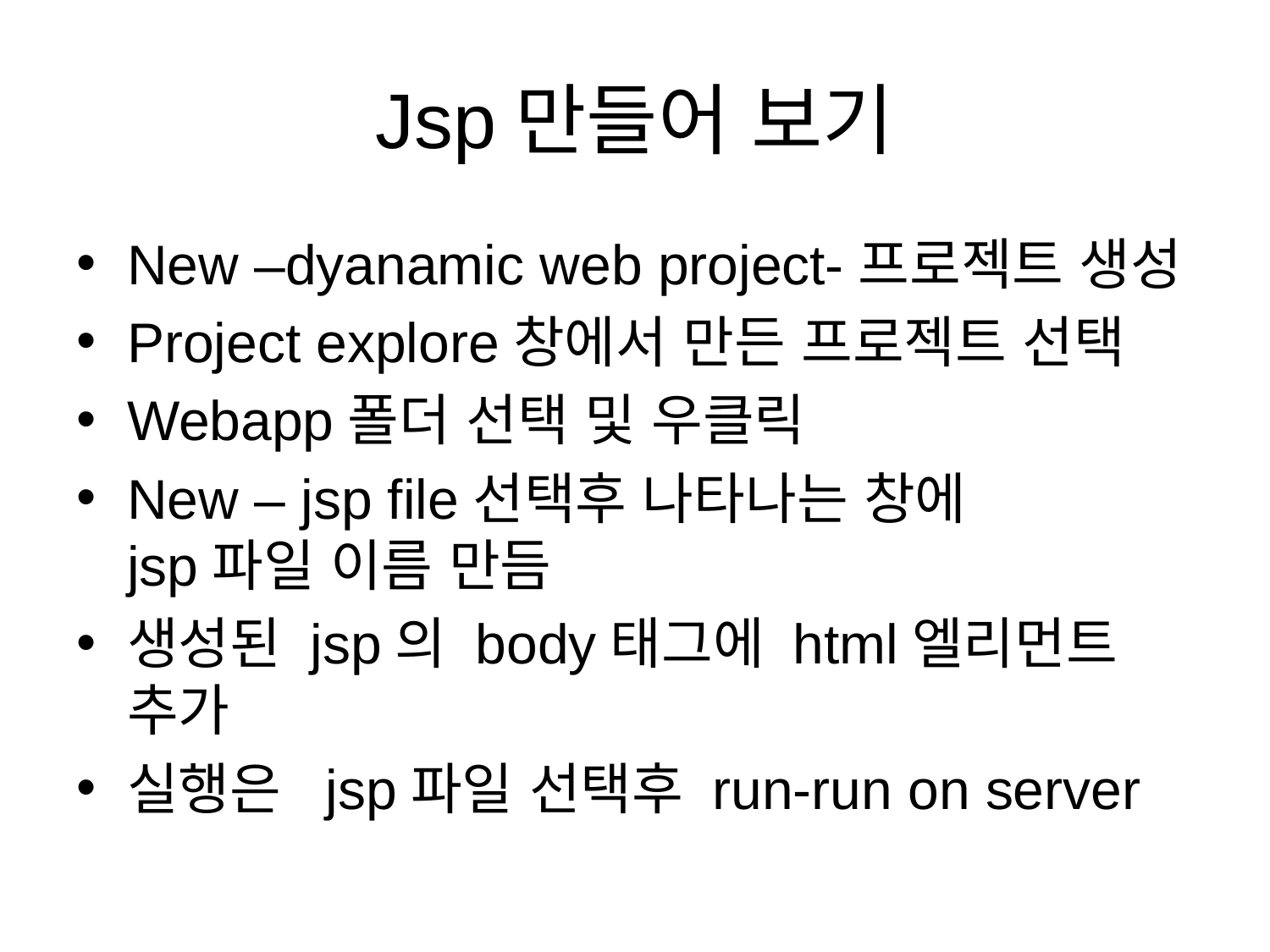

# Jsp만들어 보기
New –dyanamic web project-프로젝트 생성
Project explore창에서 만든 프로젝트 선택
Webapp폴더 선택 및 우클릭
New – jsp file선택후 나타나는 창에
jsp파일 이름 만듬
생성된 jsp의 body태그에 html엘리먼트
추가
실행은  jsp파일 선택후 run-run on server